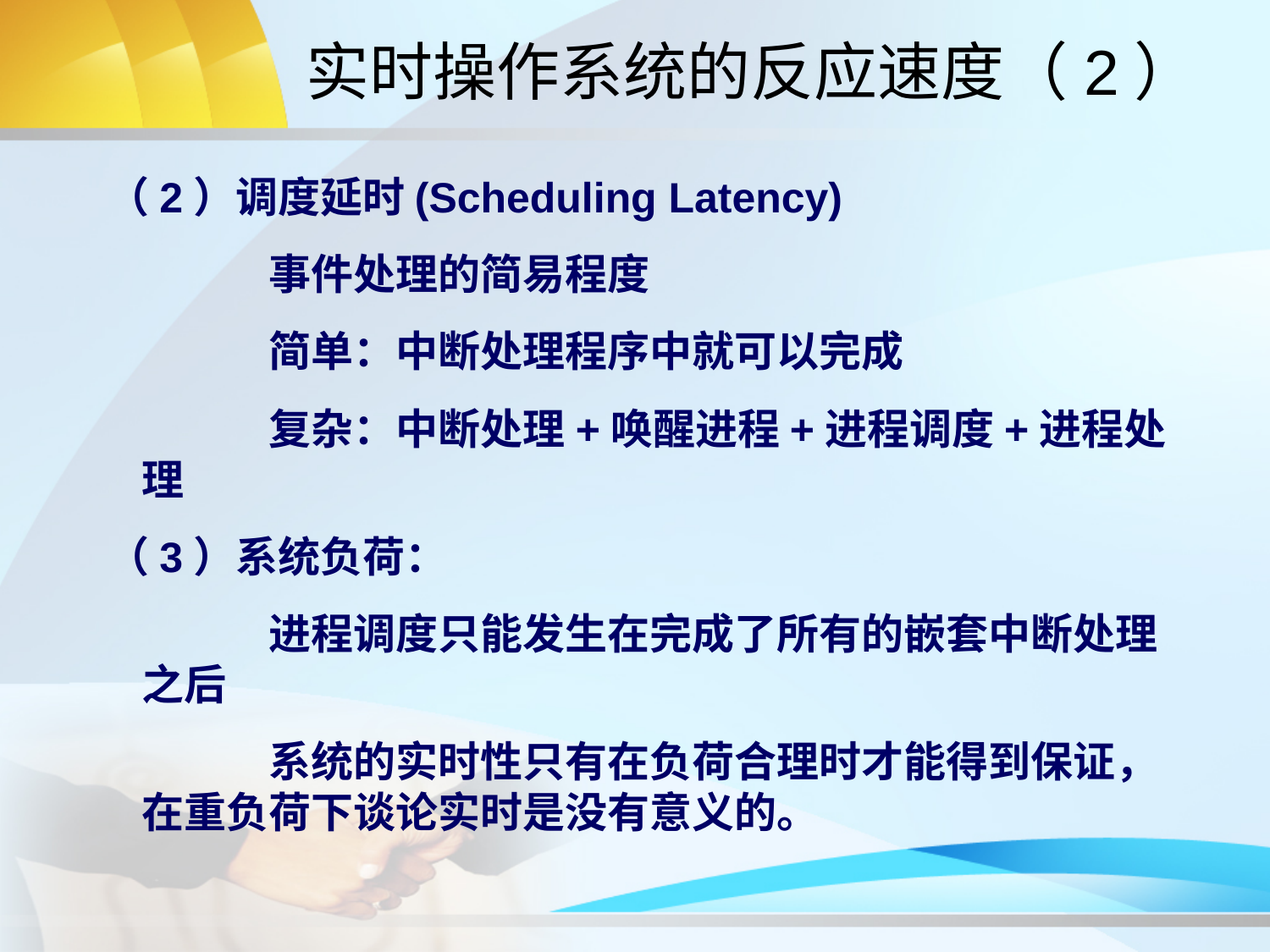

# 实时操作系统的反应速度（2）
（2）调度延时(Scheduling Latency)
		事件处理的简易程度
		简单：中断处理程序中就可以完成
		复杂：中断处理+唤醒进程+进程调度+进程处理
（3）系统负荷：
		进程调度只能发生在完成了所有的嵌套中断处理之后
		系统的实时性只有在负荷合理时才能得到保证，在重负荷下谈论实时是没有意义的。